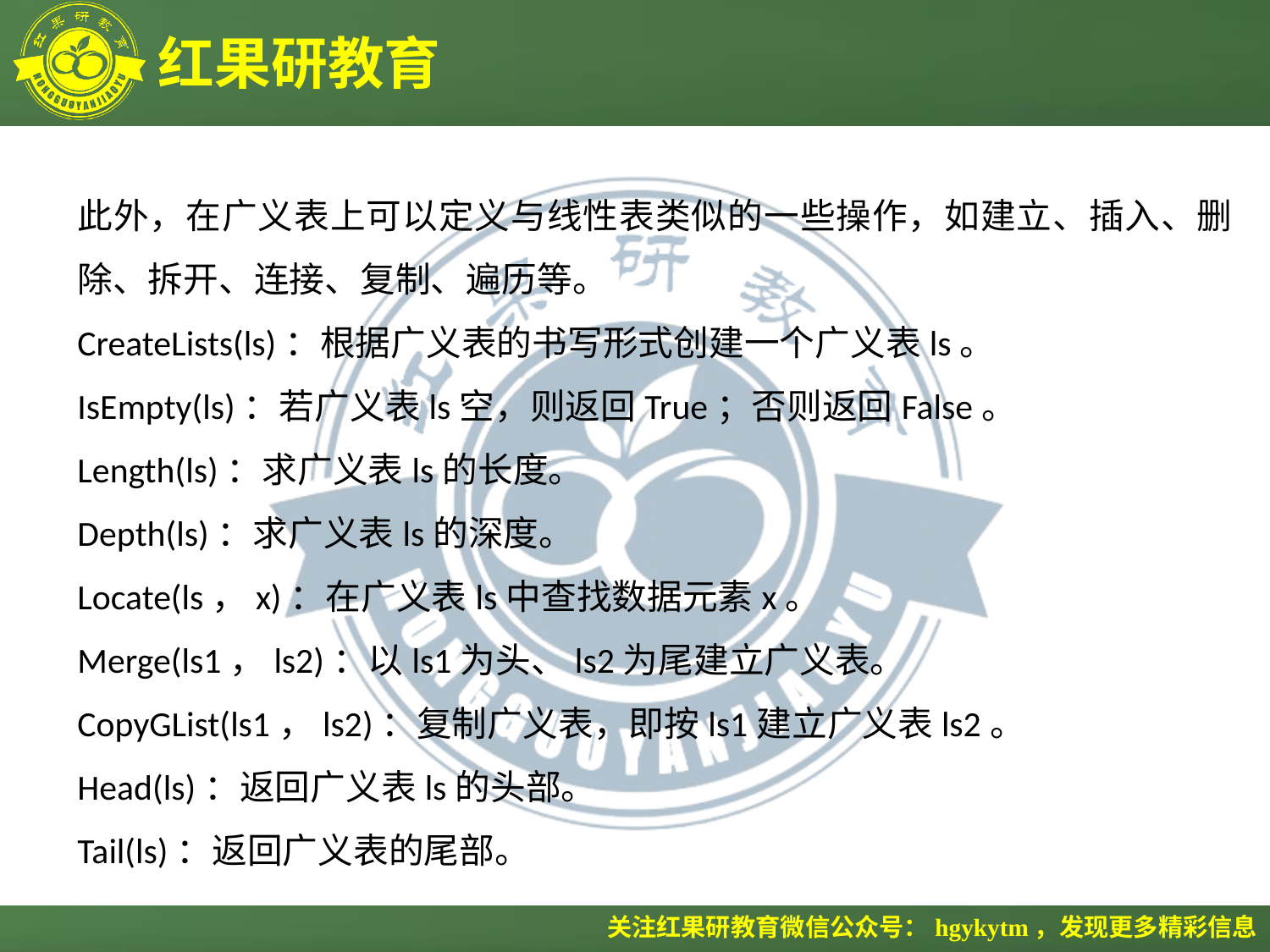

此外，在广义表上可以定义与线性表类似的一些操作，如建立、插入、删除、拆开、连接、复制、遍历等。
CreateLists(ls)：根据广义表的书写形式创建一个广义表ls。
IsEmpty(ls)：若广义表ls空，则返回True；否则返回False。
Length(ls)：求广义表ls的长度。
Depth(ls)：求广义表ls的深度。
Locate(ls，x)：在广义表ls中查找数据元素x。
Merge(ls1，ls2)：以ls1为头、ls2为尾建立广义表。
CopyGList(ls1，ls2)：复制广义表，即按ls1建立广义表ls2。
Head(ls)：返回广义表ls的头部。
Tail(ls)：返回广义表的尾部。